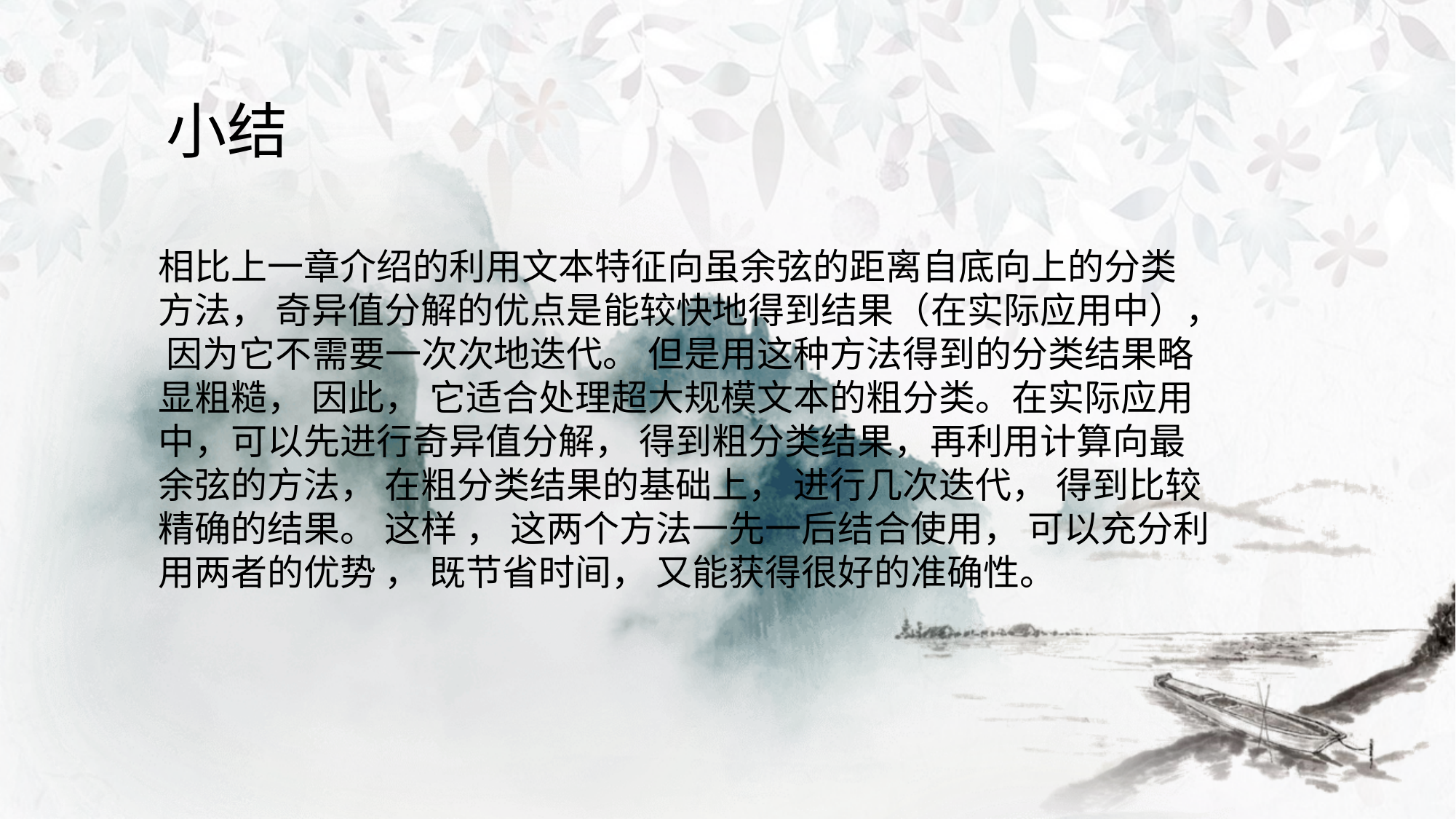

# 小结
相比上一章介绍的利用文本特征向虽余弦的距离自底向上的分类方法， 奇异值分解的优点是能较快地得到结果（在实际应用中）， 因为它不需要一次次地迭代。 但是用这种方法得到的分类结果略显粗糙， 因此， 它适合处理超大规模文本的粗分类。在实际应用中，可以先进行奇异值分解， 得到粗分类结果，再利用计算向最余弦的方法， 在粗分类结果的基础上， 进行几次迭代， 得到比较精确的结果。 这样 ， 这两个方法一先一后结合使用， 可以充分利用两者的优势 ， 既节省时间， 又能获得很好的准确性。